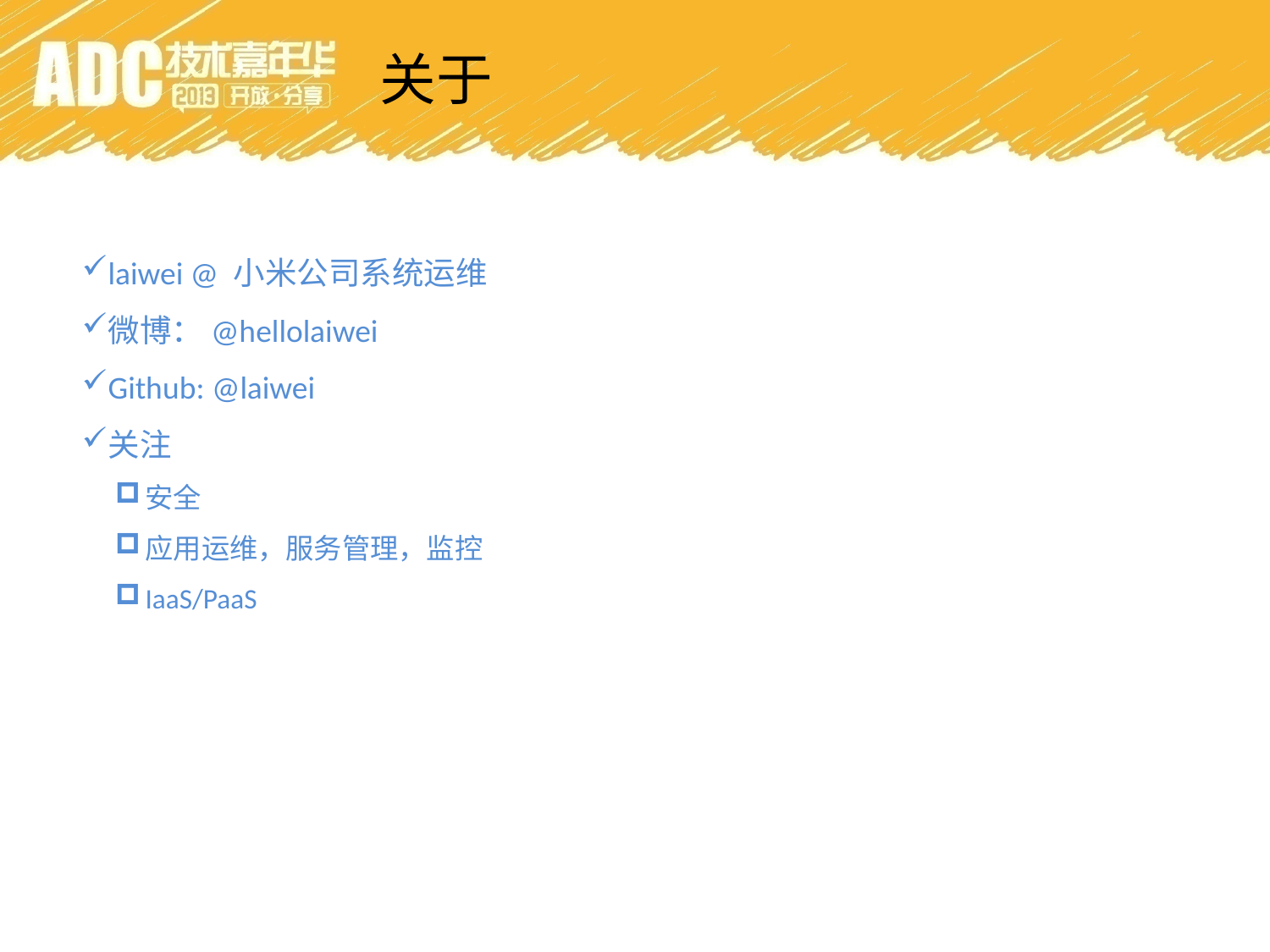

关于
laiwei @ 小米公司系统运维
微博：@hellolaiwei
Github: @laiwei
关注
安全
应用运维，服务管理，监控
IaaS/PaaS